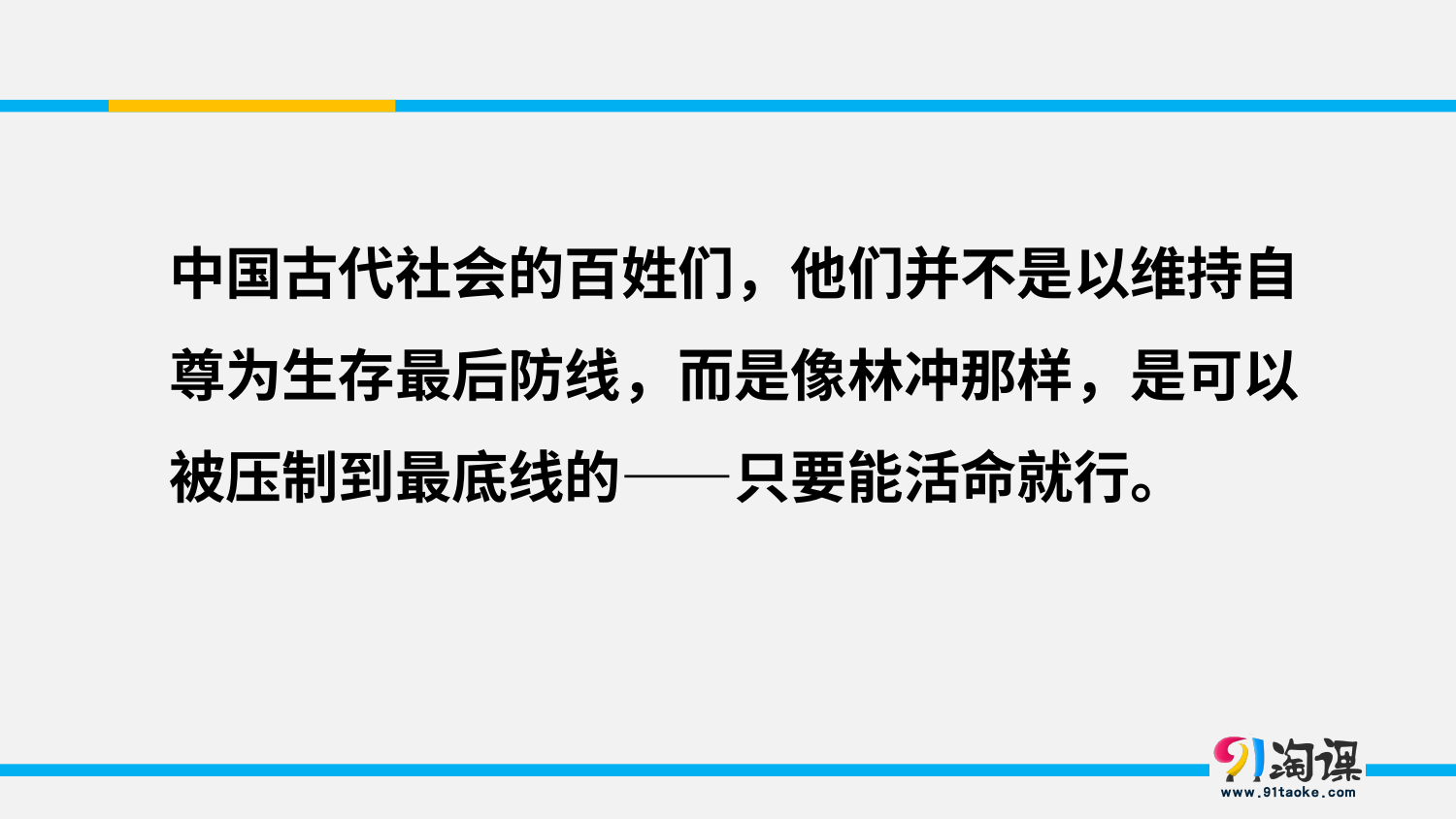

中国古代社会的百姓们，他们并不是以维持自尊为生存最后防线，而是像林冲那样，是可以被压制到最底线的——只要能活命就行。